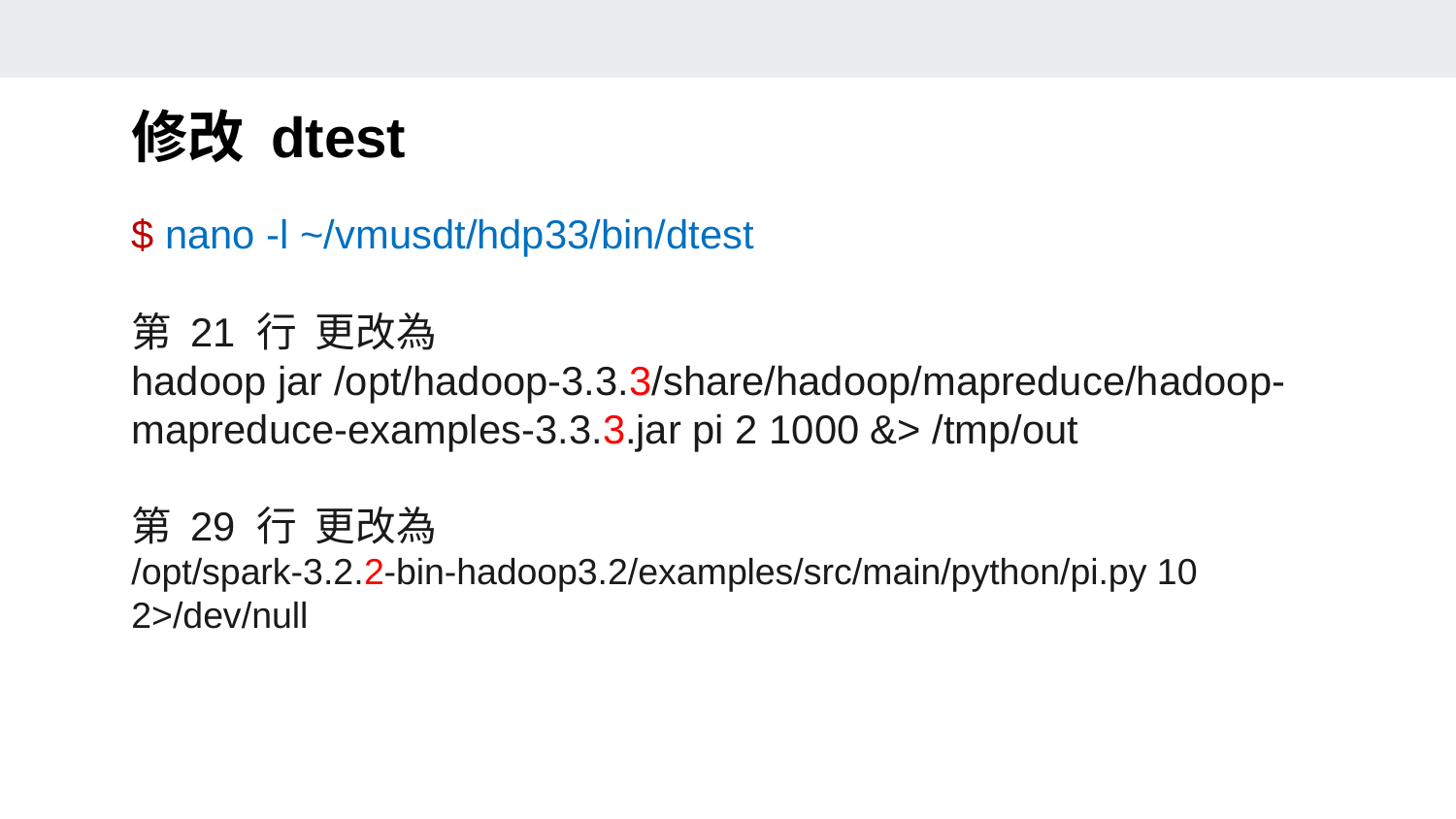

修改 dtest
$ nano -l ~/vmusdt/hdp33/bin/dtest

第 21 行  更改為
hadoop jar /opt/hadoop-3.3.3/share/hadoop/mapreduce/hadoop-mapreduce-examples-3.3.3.jar pi 2 1000 &> /tmp/out

第 29 行  更改為
/opt/spark-3.2.2-bin-hadoop3.2/examples/src/main/python/pi.py 10 2>/dev/null